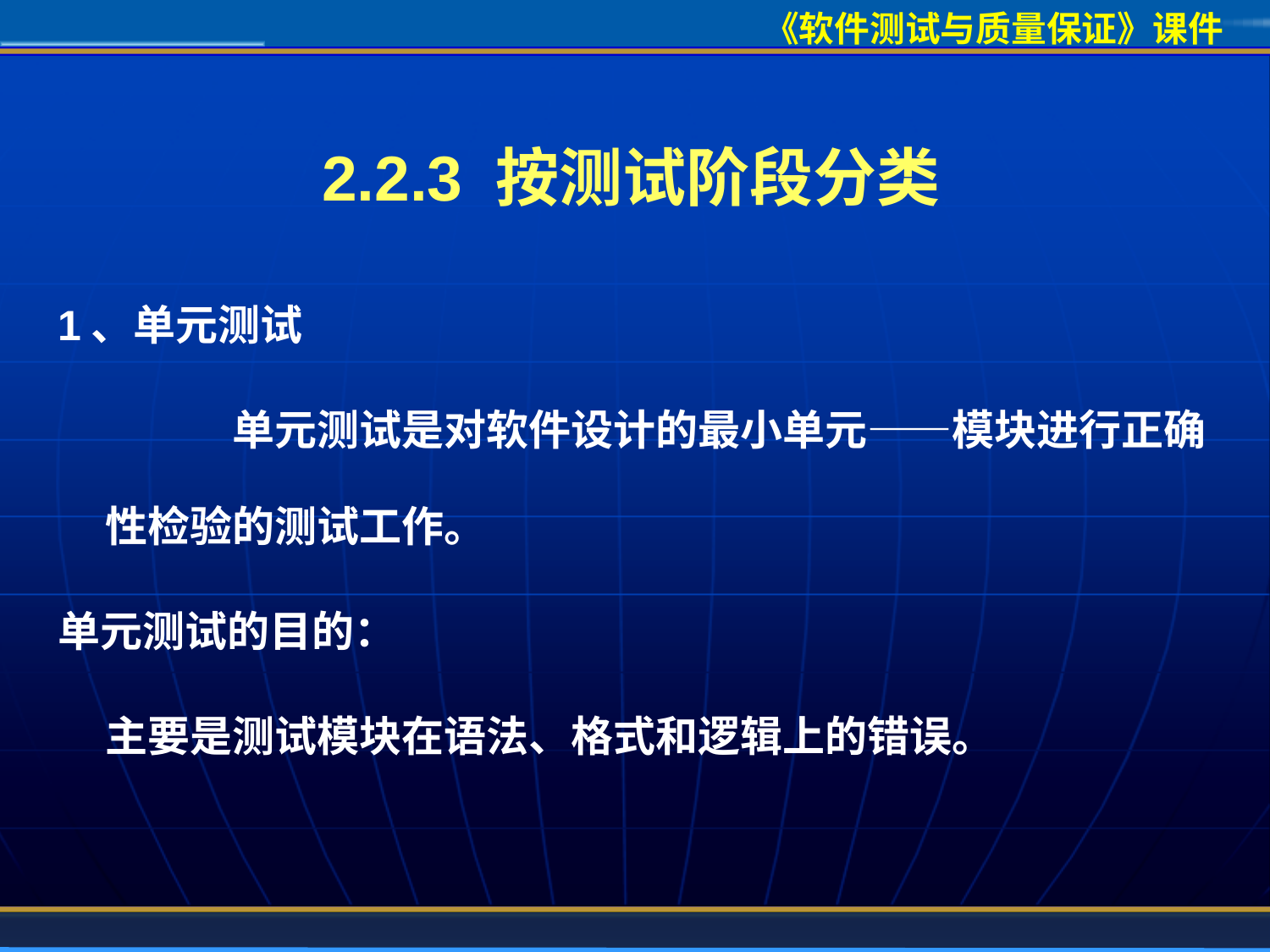

# 2.2.3 按测试阶段分类
1、单元测试
		单元测试是对软件设计的最小单元——模块进行正确性检验的测试工作。
单元测试的目的：
	主要是测试模块在语法、格式和逻辑上的错误。